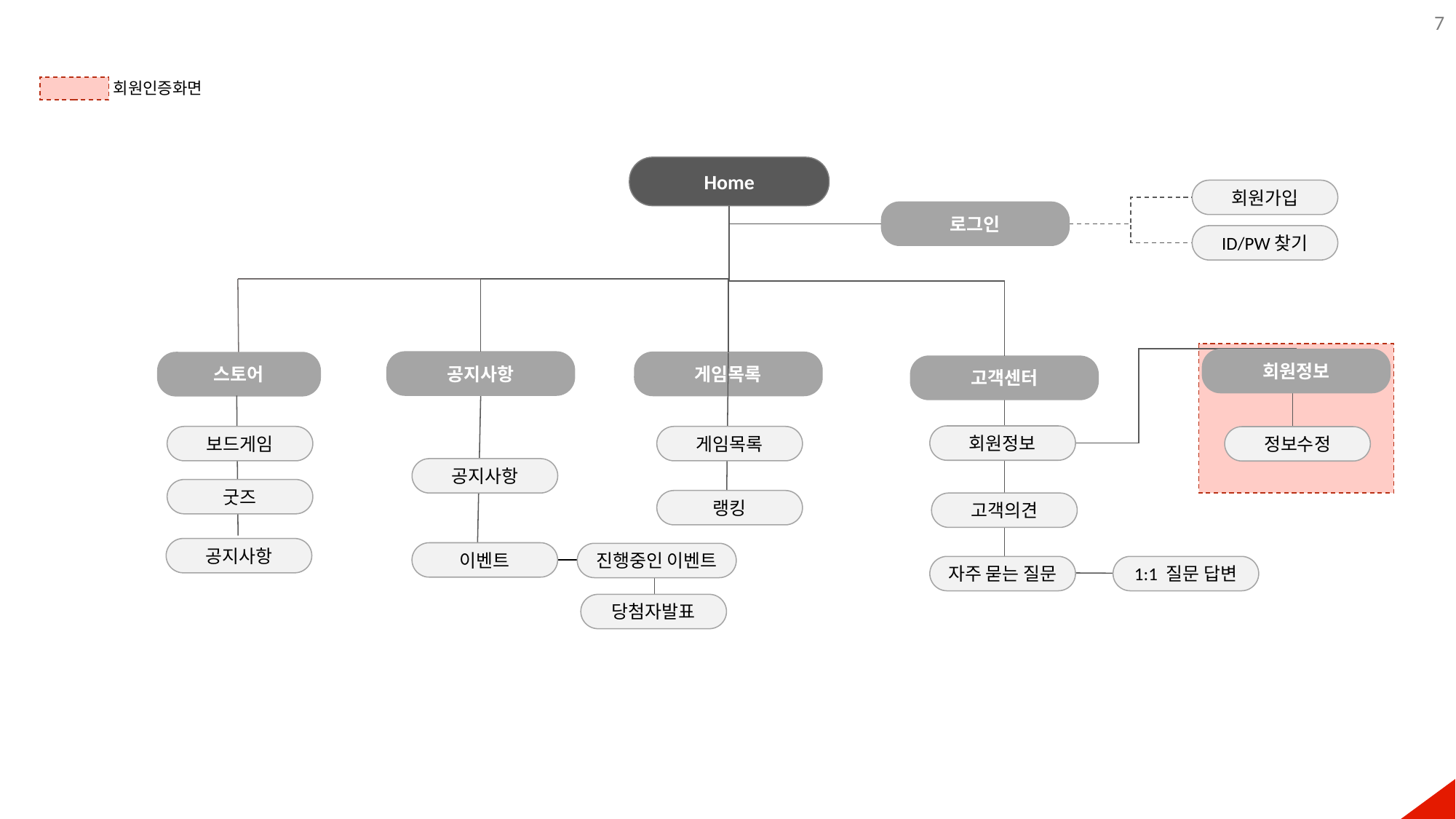

7
1
회원인증화면

Home
회원가입
로그인
ID/PW찾기

회원정보
공지사항
게임목록
스토어
고객센터
회원정보
보드게임
게임목록
정보수정
공지사항
굿즈
랭킹
고객의견
공지사항
이벤트
진행중인 이벤트
자주 묻는 질문
1:1 질문 답변
당첨자발표